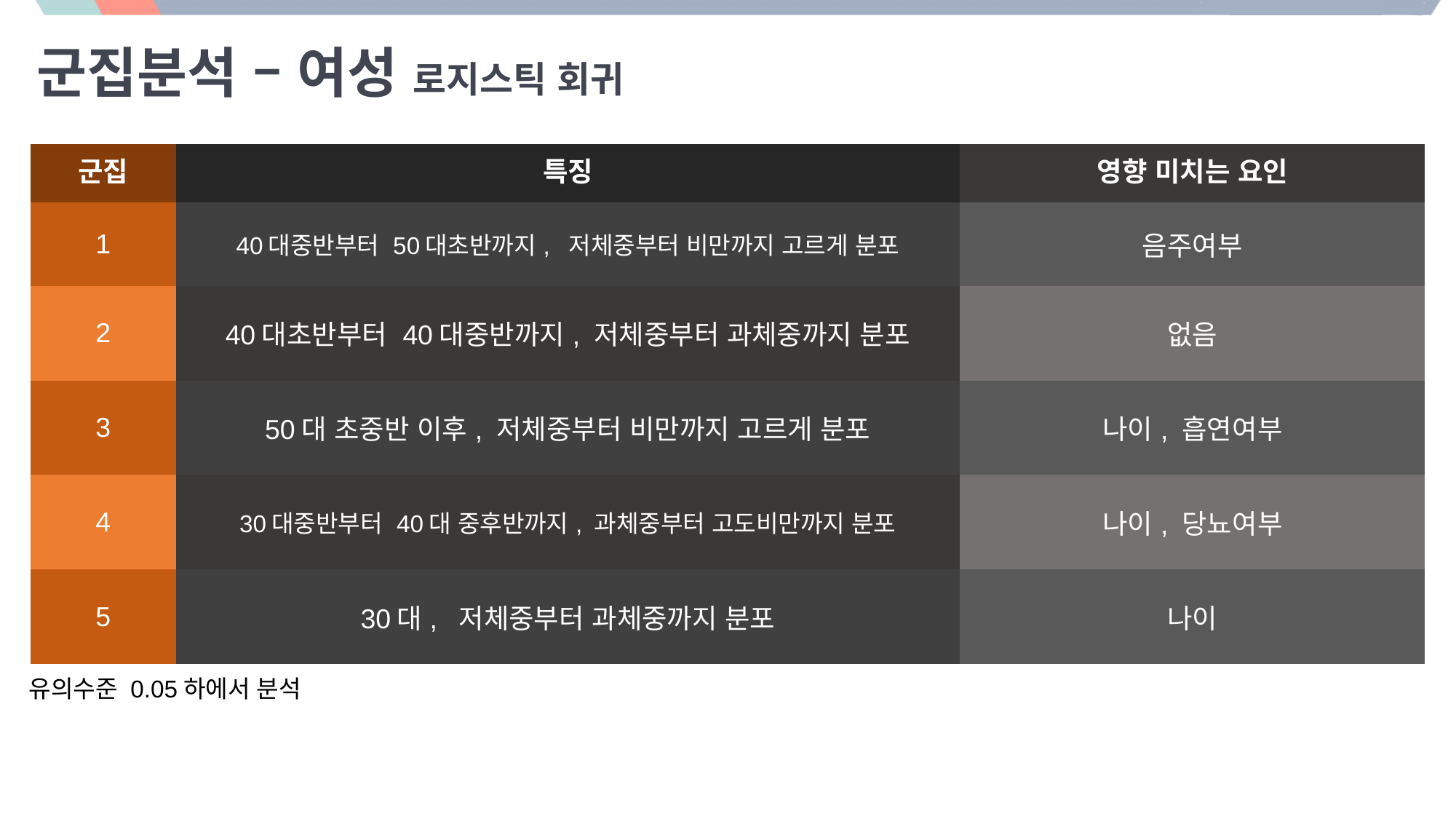

군집분석 – 여성 로지스틱 회귀

| 군집 | 특징 | 영향 미치는 요인 |
| --- | --- | --- |
| 1 | 40대중반부터 50대초반까지, 저체중부터 비만까지 고르게 분포 | 음주여부 |
| 2 | 40대초반부터 40대중반까지, 저체중부터 과체중까지 분포 | 없음 |
| 3 | 50대 초중반 이후, 저체중부터 비만까지 고르게 분포 | 나이, 흡연여부 |
| 4 | 30대중반부터 40대 중후반까지, 과체중부터 고도비만까지 분포 | 나이, 당뇨여부 |
| 5 | 30대, 저체중부터 과체중까지 분포 | 나이 |
유의수준 0.05하에서 분석